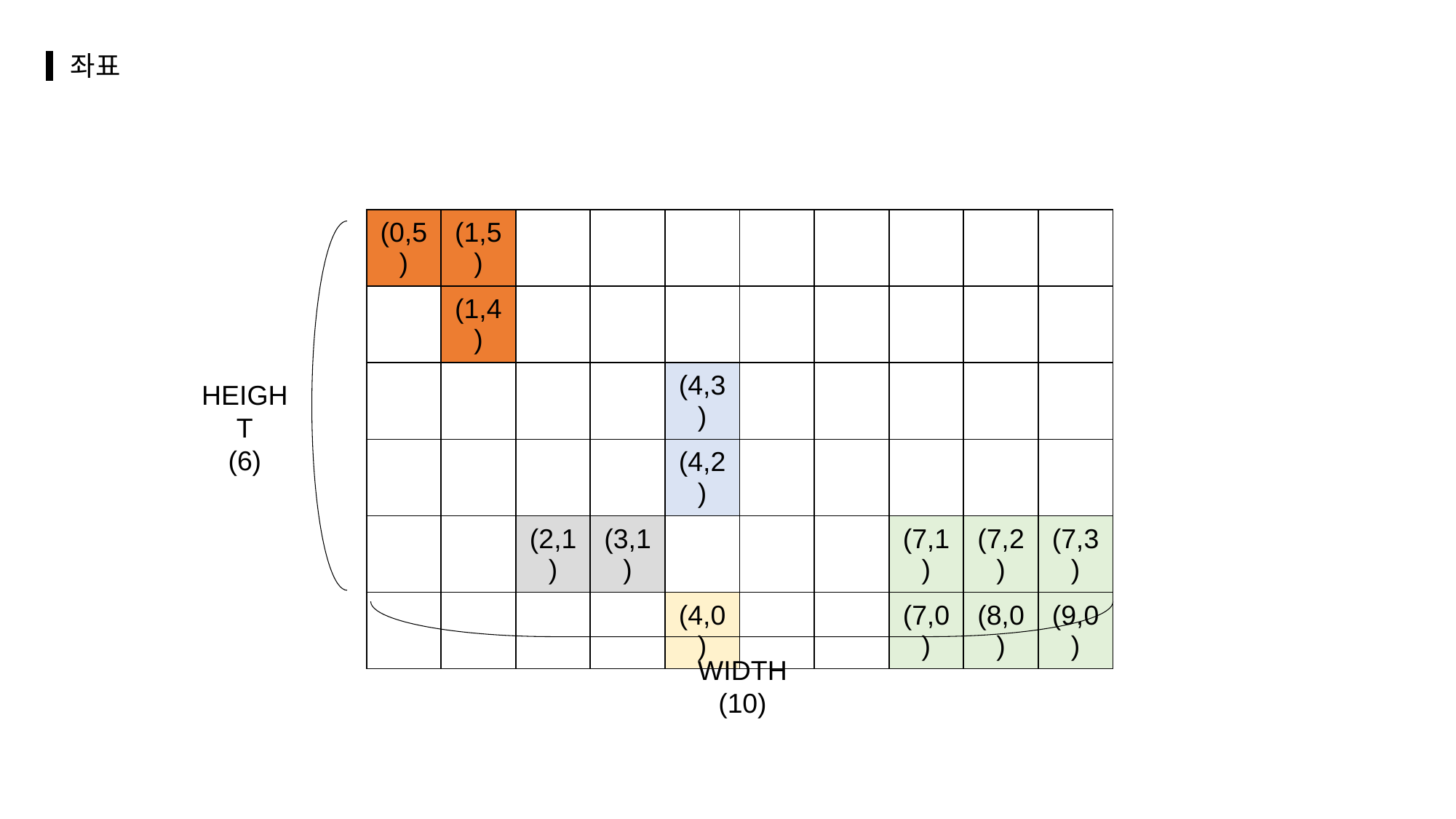

좌표
medium
bold
extrabold
| (0,5) | (1,5) |  |  |  |  |  |  |  |  |
| --- | --- | --- | --- | --- | --- | --- | --- | --- | --- |
|  | (1,4) |  |  |  |  |  |  |  |  |
|  |  |  |  | (4,3) |  |  |  |  |  |
|  |  |  |  | (4,2) |  |  |  |  |  |
|  |  | (2,1) | (3,1) |  |  |  | (7,1) | (7,2) | (7,3) |
|  |  |  |  | (4,0) |  |  | (7,0) | (8,0) | (9,0) |

code
HEIGHT
(6)
주제
WIDTH
(10)